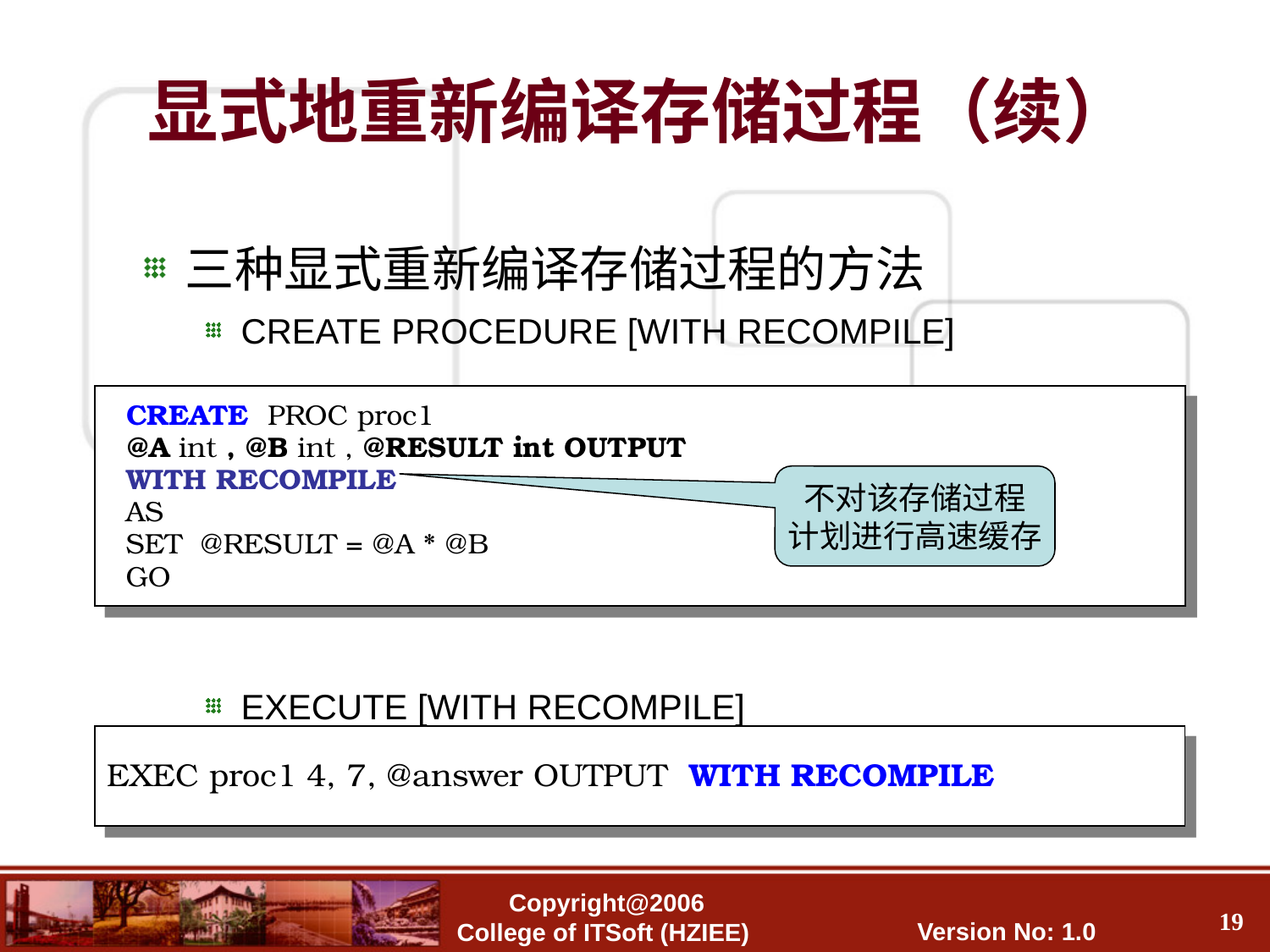

显式地重新编译存储过程（续）
三种显式重新编译存储过程的方法
CREATE PROCEDURE [WITH RECOMPILE]

EXECUTE [WITH RECOMPILE]
  CREATE  PROC proc1
  @A int , @B int , @RESULT int OUTPUT
  WITH RECOMPILE
  AS
  SET  @RESULT = @A * @B
  GO
不对该存储过程
计划进行高速缓存
EXEC proc1 4, 7, @answer OUTPUT  WITH RECOMPILE